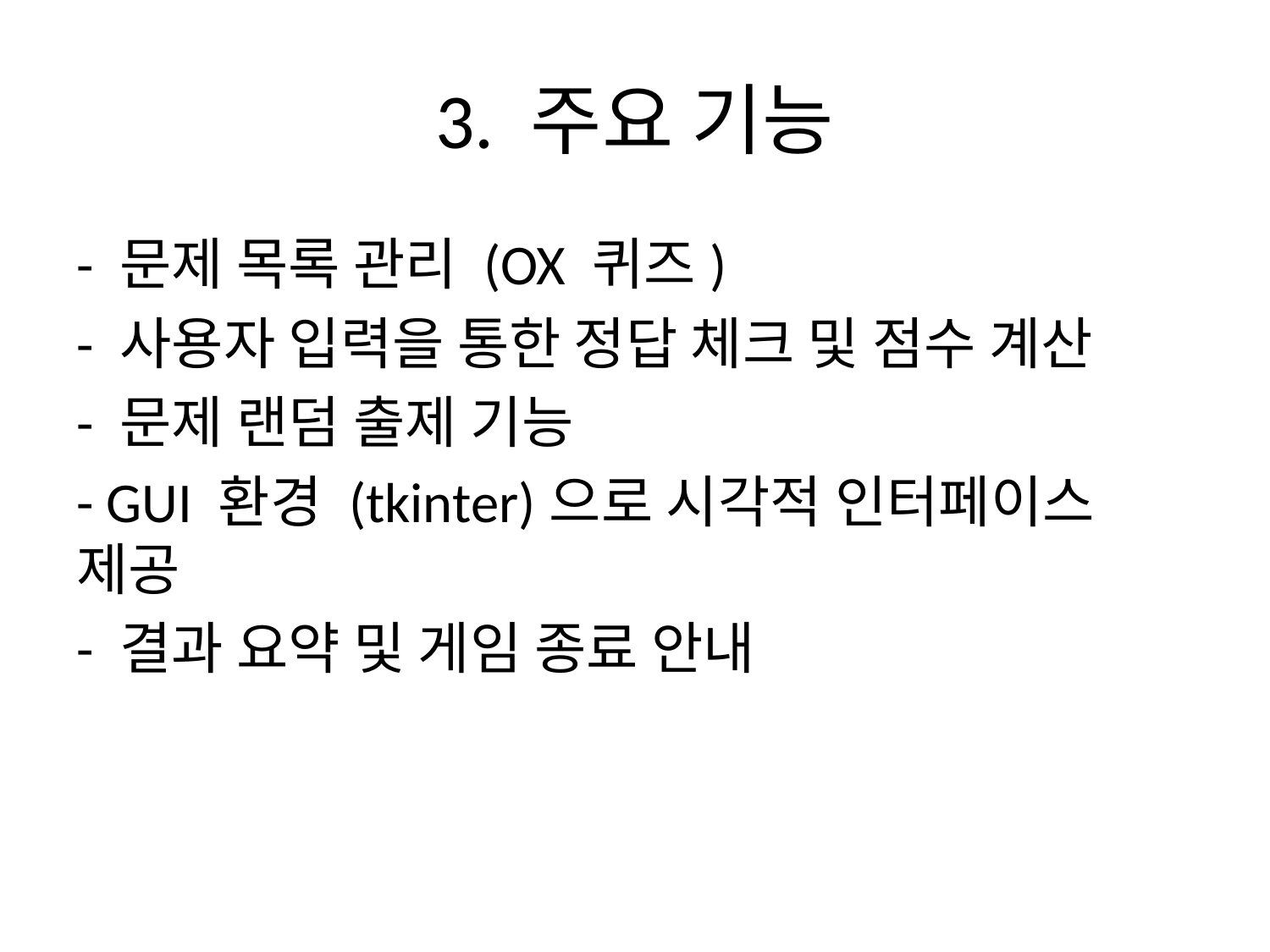

# 3. 주요 기능
- 문제 목록 관리 (OX 퀴즈)
- 사용자 입력을 통한 정답 체크 및 점수 계산
- 문제 랜덤 출제 기능
- GUI 환경 (tkinter)으로 시각적 인터페이스 제공
- 결과 요약 및 게임 종료 안내